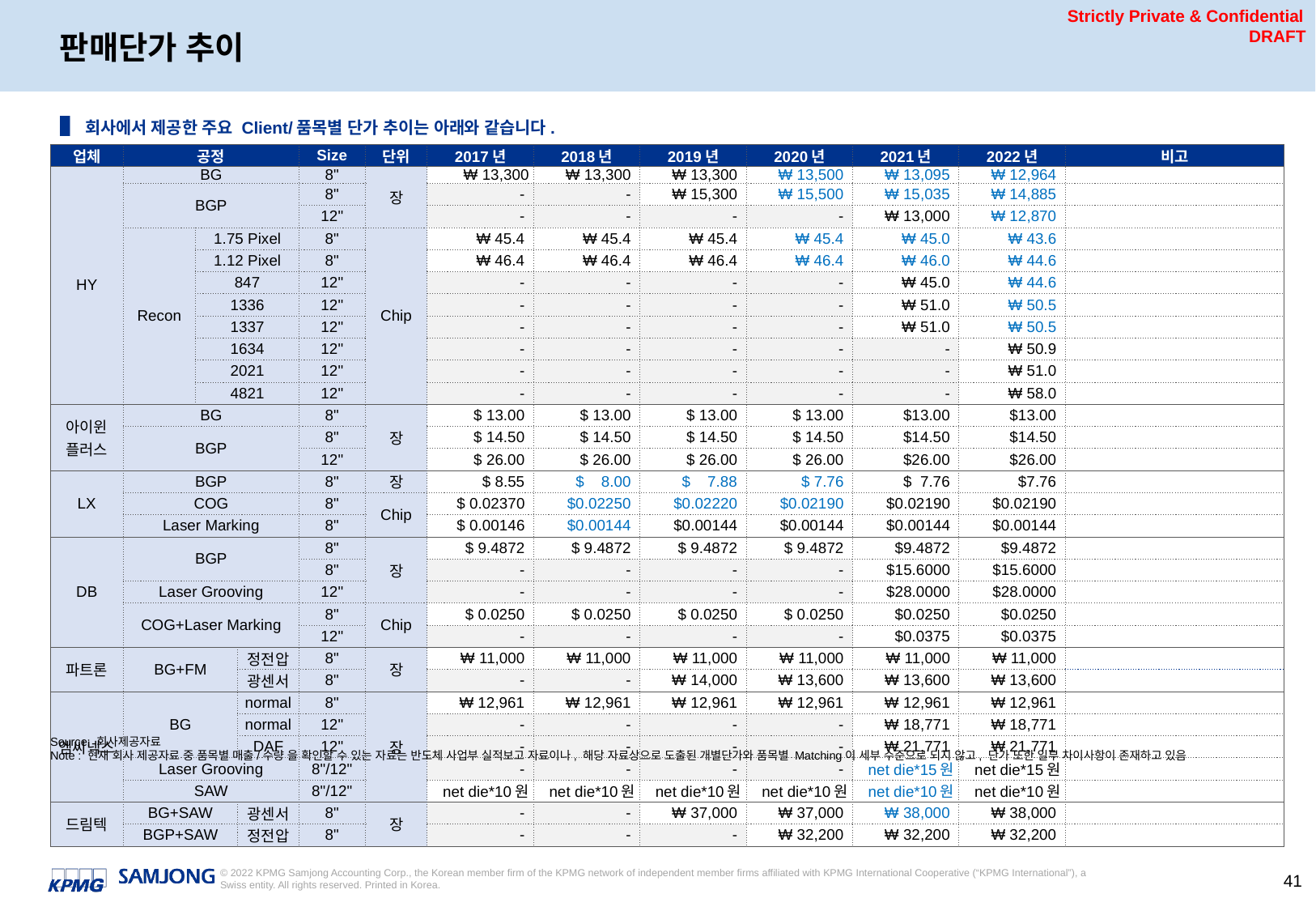

# 판매단가 추이
▌회사에서 제공한 주요 Client/품목별 단가 추이는 아래와 같습니다.
| 업체 | 공정 |  |  | Size | 단위 | 2017년 | 2018년 | 2019년 | 2020년 | 2021년 | 2022년 | 비고 |
| --- | --- | --- | --- | --- | --- | --- | --- | --- | --- | --- | --- | --- |
| HY | BG |  |  | 8" | 장 | ₩ 13,300 | ₩ 13,300 | ₩ 13,300 | ₩ 13,500 | ₩ 13,095 | ₩ 12,964 |  |
|  | BGP |  |  | 8" |  | - | - | ₩ 15,300 | ₩ 15,500 | ₩ 15,035 | ₩ 14,885 |  |
|  |  |  |  | 12" |  | - | - | - | - | ₩ 13,000 | ₩ 12,870 |  |
|  | Recon | 1.75 Pixel | 1.75 Pixel | 8" | Chip | ₩ 45.4 | ₩ 45.4 | ₩ 45.4 | ₩ 45.4 | ₩ 45.0 | ₩ 43.6 |  |
|  |  | 1.12 Pixel | 1.12 Pixel | 8" |  | ₩ 46.4 | ₩ 46.4 | ₩ 46.4 | ₩ 46.4 | ₩ 46.0 | ₩ 44.6 |  |
|  |  | 847 | 847 | 12" |  | - | - | - | - | ₩ 45.0 | ₩ 44.6 |  |
|  |  | 1336 | 1336 | 12" |  | - | - | - | - | ₩ 51.0 | ₩ 50.5 |  |
|  |  | 1337 | 1337 | 12" |  | - | - | - | - | ₩ 51.0 | ₩ 50.5 |  |
|  |  | 1634 | 1634 | 12" |  | - | - | - | - | - | ₩ 50.9 |  |
|  |  | 2021 | 2021 | 12" |  | - | - | - | - | - | ₩ 51.0 |  |
|  |  | 4821 | 4821 | 12" |  | - | - | - | - | - | ₩ 58.0 |  |
| 아이윈 플러스 | BG |  |  | 8" | 장 | $ 13.00 | $ 13.00 | $ 13.00 | $ 13.00 | $13.00 | $13.00 |  |
|  | BGP |  |  | 8" |  | $ 14.50 | $ 14.50 | $ 14.50 | $ 14.50 | $14.50 | $14.50 |  |
|  |  |  |  | 12" |  | $ 26.00 | $ 26.00 | $ 26.00 | $ 26.00 | $26.00 | $26.00 |  |
| LX | BGP |  |  | 8" | 장 | $ 8.55 | $ 8.00 | $ 7.88 | $ 7.76 | $ 7.76 | $7.76 |  |
|  | COG |  |  | 8" | Chip | $ 0.02370 | $0.02250 | $0.02220 | $0.02190 | $0.02190 | $0.02190 |  |
|  | Laser Marking |  |  | 8" |  | $ 0.00146 | $0.00144 | $0.00144 | $0.00144 | $0.00144 | $0.00144 |  |
| DB | BGP |  |  | 8" | 장 | $ 9.4872 | $ 9.4872 | $ 9.4872 | $ 9.4872 | $9.4872 | $9.4872 |  |
|  |  |  |  | 8" |  | - | - | - | - | $15.6000 | $15.6000 |  |
|  | Laser Grooving |  |  | 12" |  | - | - | - | - | $28.0000 | $28.0000 |  |
|  | COG+Laser Marking |  |  | 8" | Chip | $ 0.0250 | $ 0.0250 | $ 0.0250 | $ 0.0250 | $0.0250 | $0.0250 |  |
|  |  |  |  | 12" |  | - | - | - | - | $0.0375 | $0.0375 |  |
| 파트론 | BG+FM |  | 정전압 | 8" | 장 | ₩ 11,000 | ₩ 11,000 | ₩ 11,000 | ₩ 11,000 | ₩ 11,000 | ₩ 11,000 |  |
|  |  |  | 광센서 | 8" |  | - | - | ₩ 14,000 | ₩ 13,600 | ₩ 13,600 | ₩ 13,600 |  |
| 엠씨넥스 | BG |  | normal | 8" | 장 | ₩ 12,961 | ₩ 12,961 | ₩ 12,961 | ₩ 12,961 | ₩ 12,961 | ₩ 12,961 |  |
|  |  |  | normal | 12" |  | - | - | - | - | ₩ 18,771 | ₩ 18,771 |  |
|  |  |  | DAF | 12" |  | - | - | - | - | ₩ 21,771 | ₩ 21,771 |  |
|  | Laser Grooving |  |  | 8"/12" |  | - | - | - | - | net die\*15원 | net die\*15원 |  |
|  | SAW |  |  | 8"/12" |  | net die\*10원 | net die\*10원 | net die\*10원 | net die\*10원 | net die\*10원 | net die\*10원 |  |
| 드림텍 | BG+SAW |  | 광센서 | 8" | 장 | - | - | ₩ 37,000 | ₩ 37,000 | ₩ 38,000 | ₩ 38,000 |  |
|  | BGP+SAW |  | 정전압 | 8" |  | - | - | - | ₩ 32,200 | ₩ 32,200 | ₩ 32,200 |  |
Source: 회사제공자료
Note : 현재 회사 제공자료 중 품목별 매출/수량 을 확인할 수 있는 자료는 반도체 사업부 실적보고 자료이나, 해당 자료상으로 도출된 개별단가와 품목별 Matching이 세부 수준으로 되지 않고, 단가 또한 일부 차이사항이 존재하고 있음